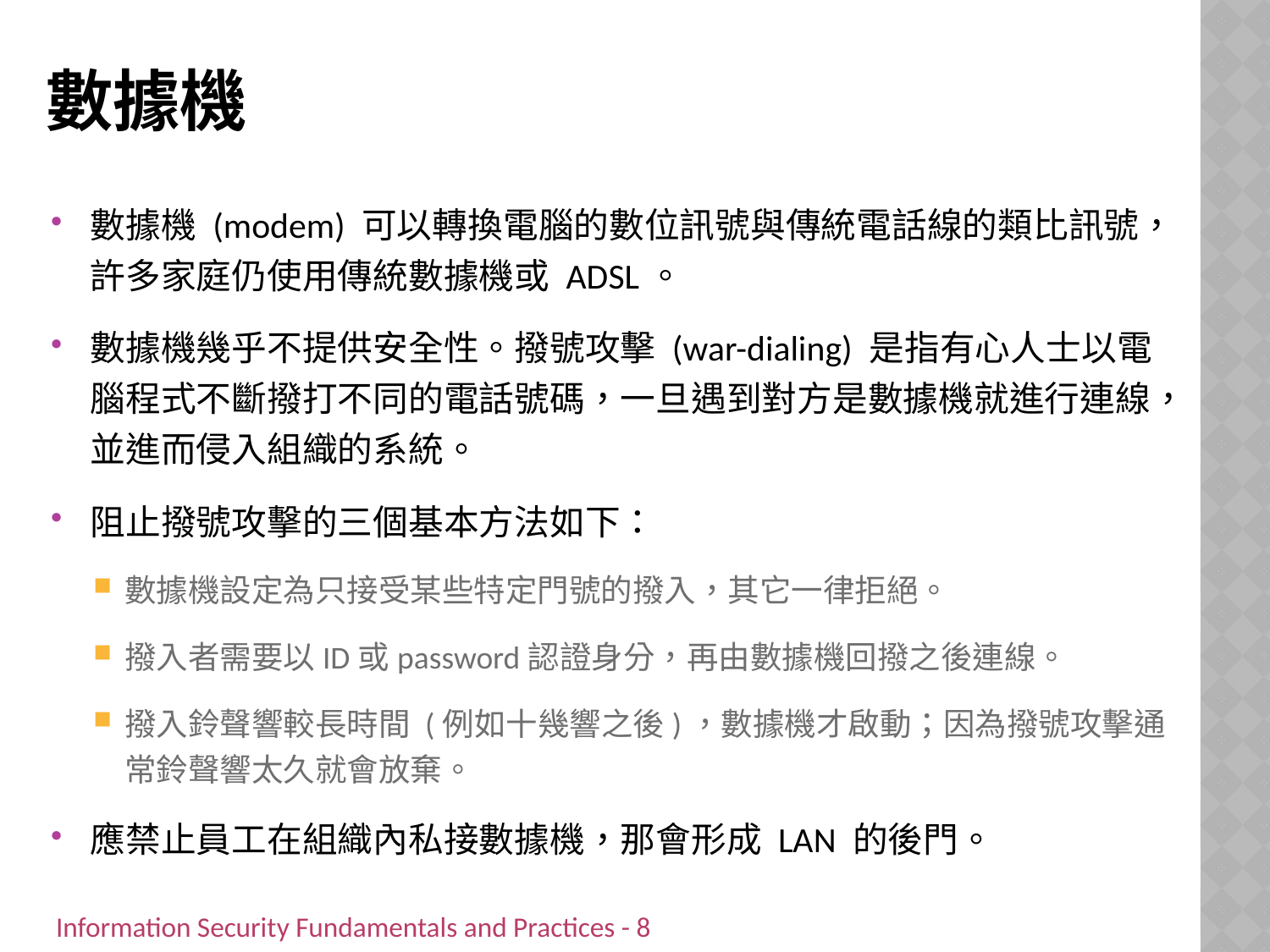

# 數據機
數據機 (modem) 可以轉換電腦的數位訊號與傳統電話線的類比訊號，許多家庭仍使用傳統數據機或 ADSL。
數據機幾乎不提供安全性。撥號攻擊 (war-dialing) 是指有心人士以電腦程式不斷撥打不同的電話號碼，一旦遇到對方是數據機就進行連線，並進而侵入組織的系統。
阻止撥號攻擊的三個基本方法如下：
數據機設定為只接受某些特定門號的撥入，其它一律拒絕。
撥入者需要以ID或password認證身分，再由數據機回撥之後連線。
撥入鈴聲響較長時間 (例如十幾響之後)，數據機才啟動；因為撥號攻擊通常鈴聲響太久就會放棄。
應禁止員工在組織內私接數據機，那會形成 LAN 的後門。